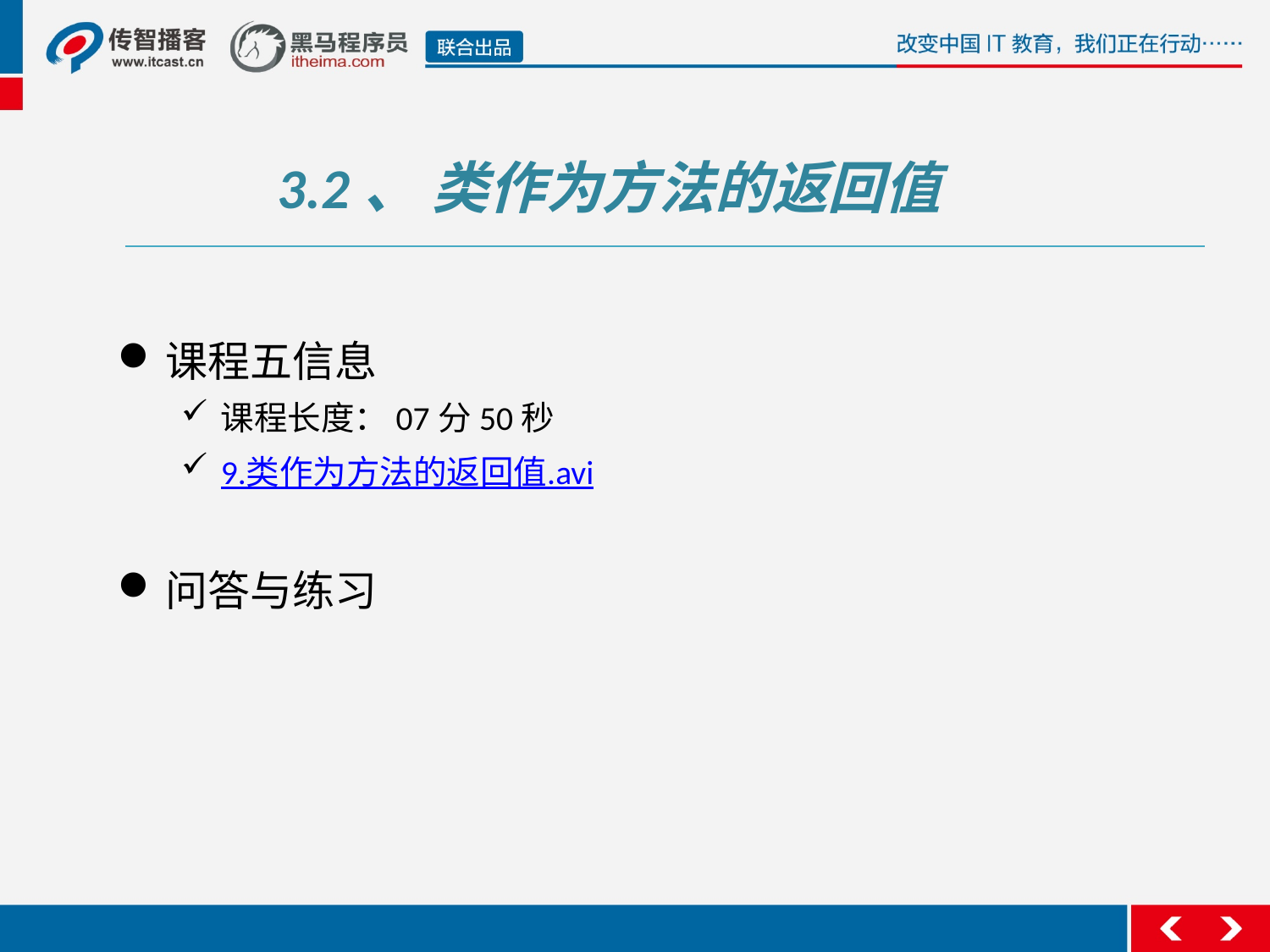

3.2、 类作为方法的返回值

课程五信息
课程长度：07分50秒
9.类作为方法的返回值.avi

问答与练习